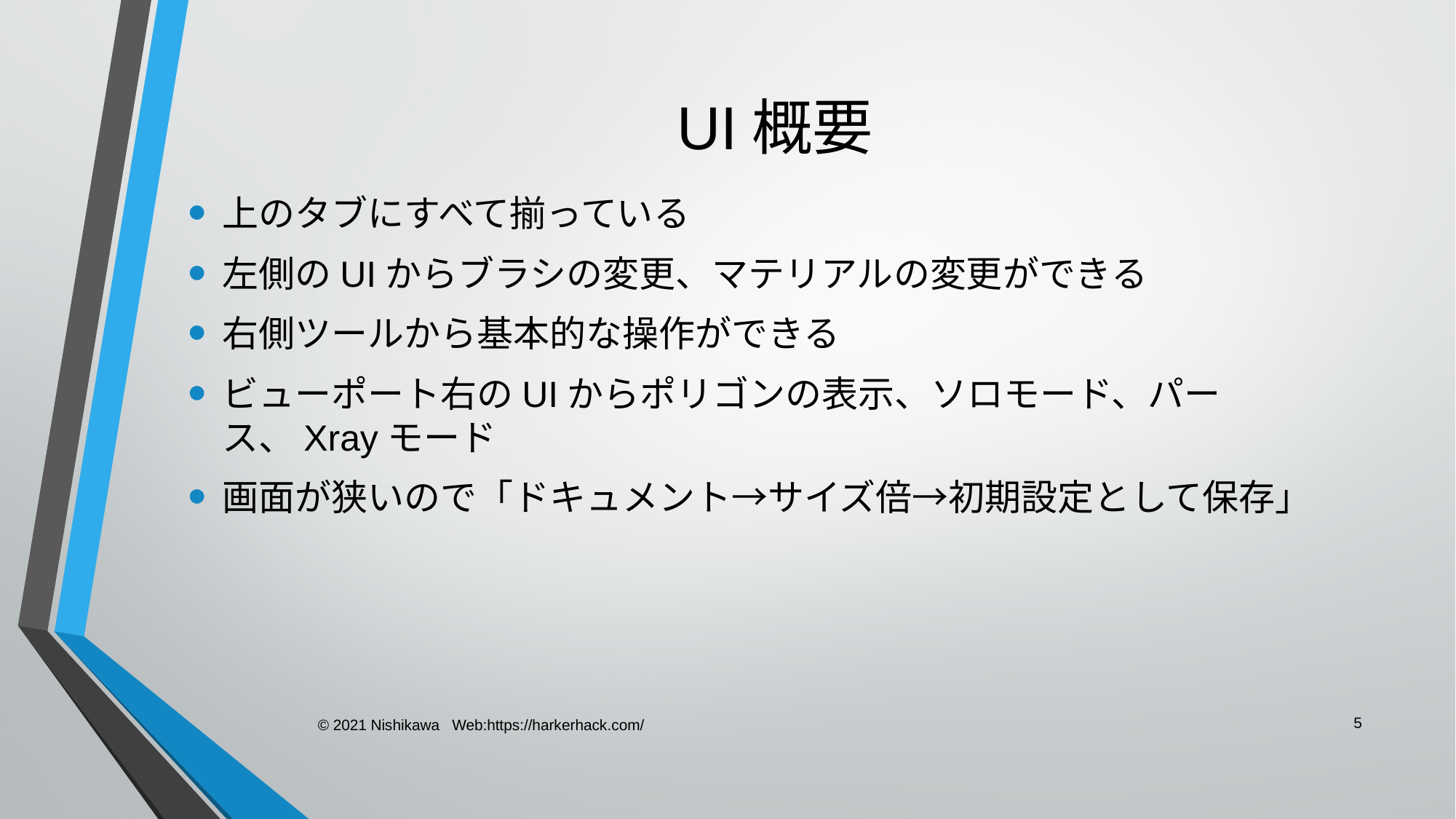

# UI概要
上のタブにすべて揃っている
左側のUIからブラシの変更、マテリアルの変更ができる
右側ツールから基本的な操作ができる
ビューポート右のUIからポリゴンの表示、ソロモード、パース、Xrayモード
画面が狭いので「ドキュメント→サイズ倍→初期設定として保存」

5
© 2021 Nishikawa   Web:https://harkerhack.com/